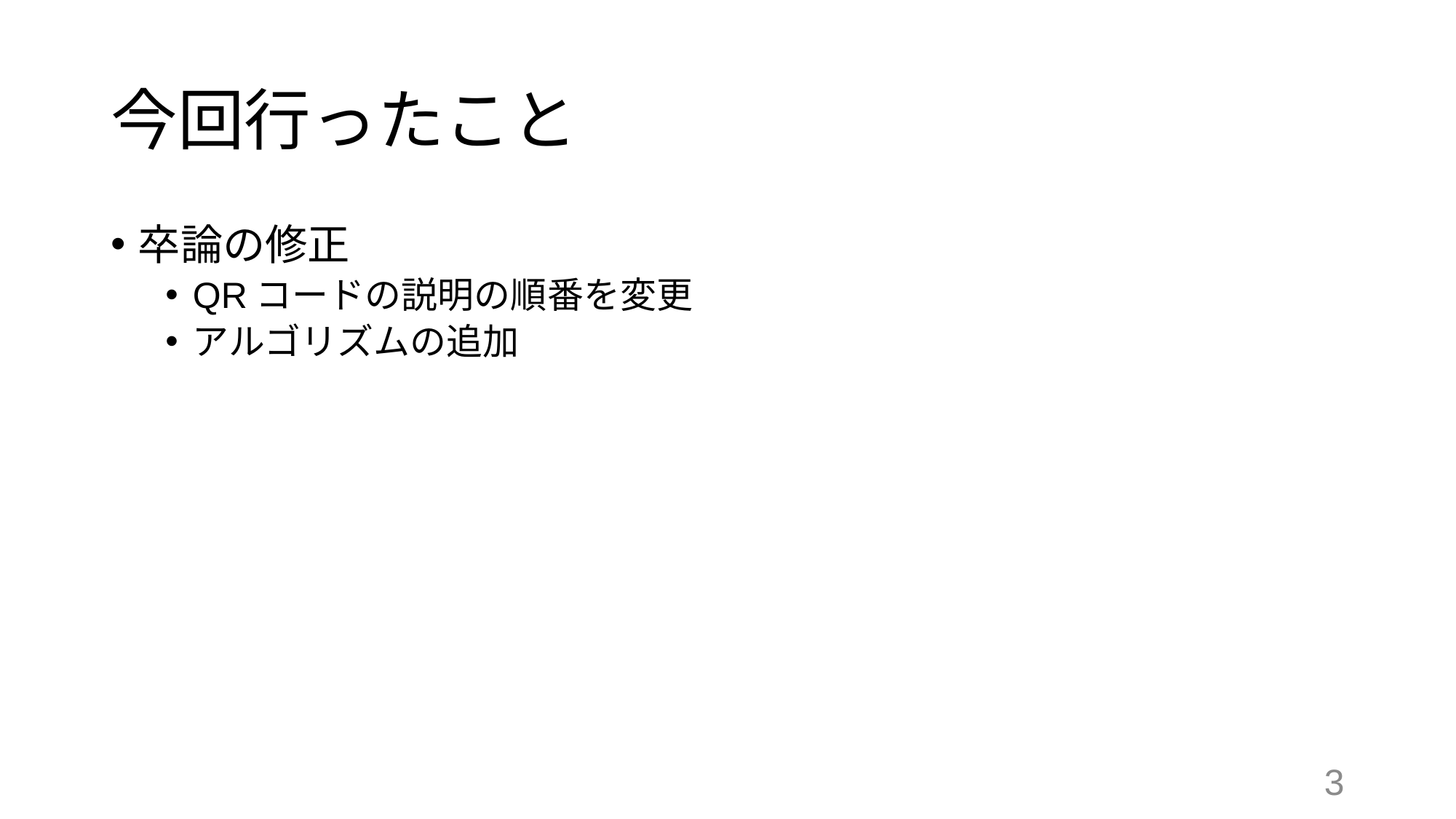

# 今回行ったこと
卒論の修正
QRコードの説明の順番を変更
アルゴリズムの追加
3